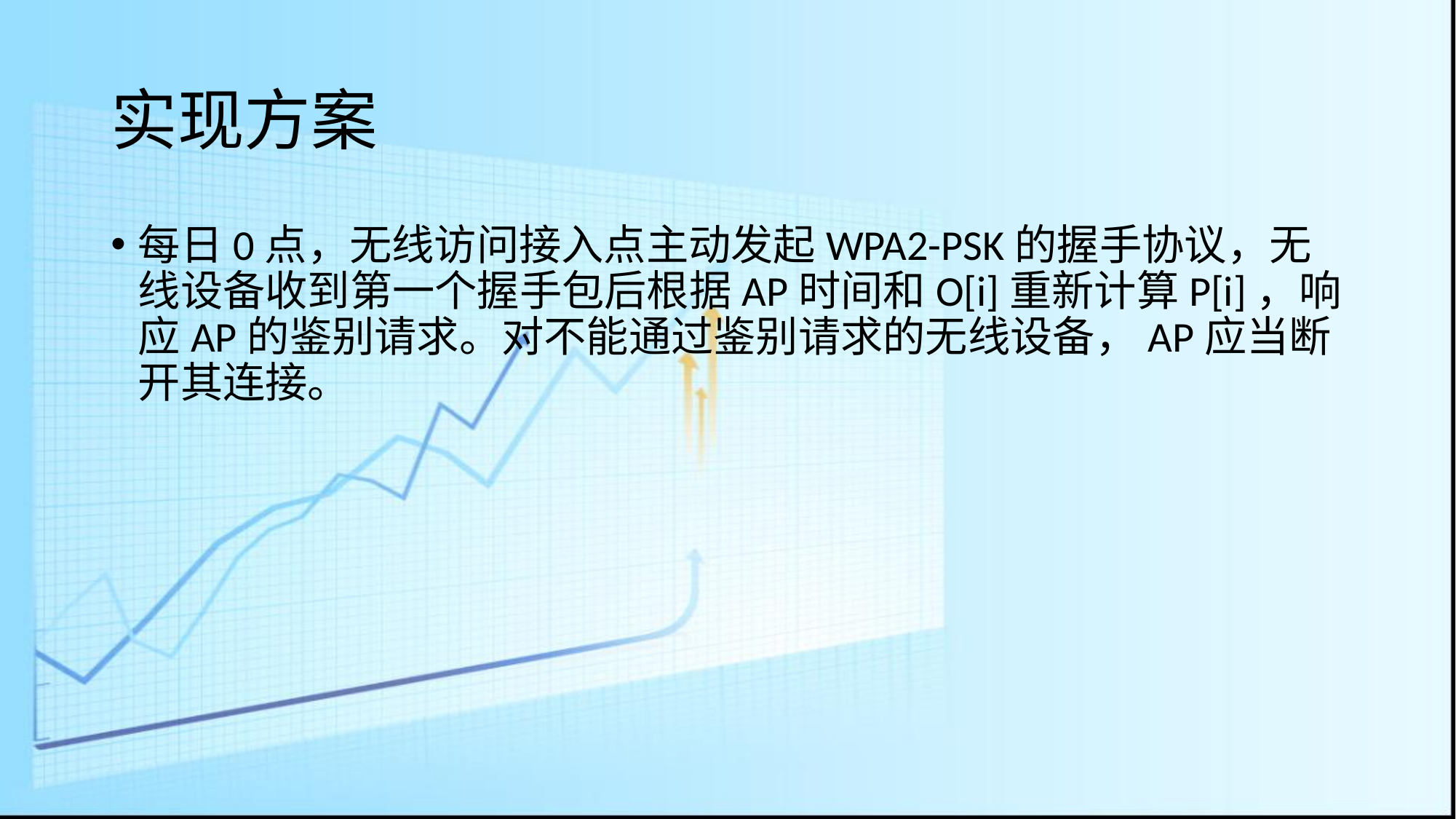

# 实现方案
每日0点，无线访问接入点主动发起WPA2-PSK的握手协议，无线设备收到第一个握手包后根据AP时间和O[i]重新计算P[i]，响应AP的鉴别请求。对不能通过鉴别请求的无线设备，AP应当断开其连接。